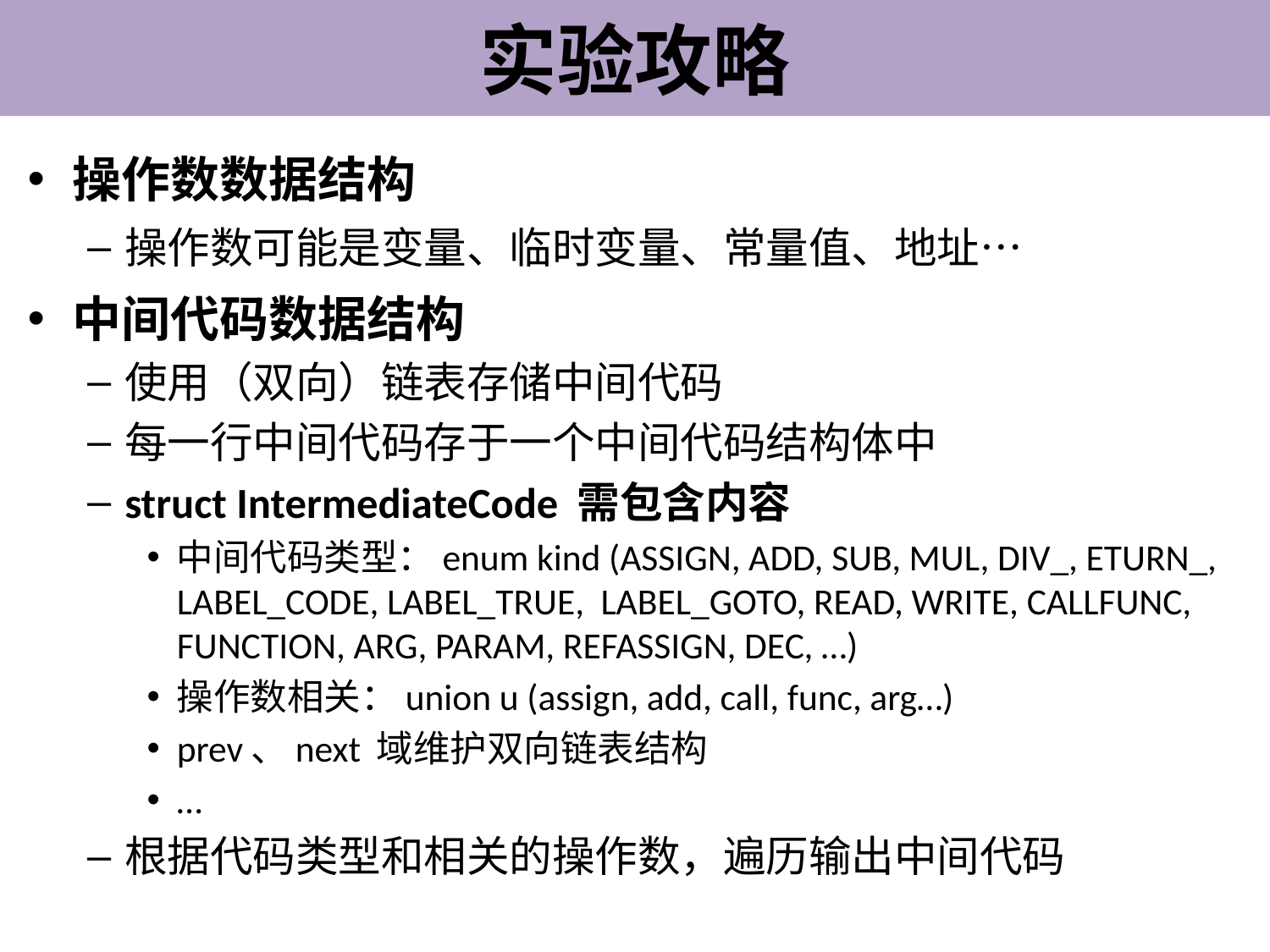

# 实验攻略
操作数数据结构
操作数可能是变量、临时变量、常量值、地址…
中间代码数据结构
使用（双向）链表存储中间代码
每一行中间代码存于一个中间代码结构体中
struct IntermediateCode 需包含内容
中间代码类型：enum kind (ASSIGN, ADD, SUB, MUL, DIV_, ETURN_, LABEL_CODE, LABEL_TRUE,  LABEL_GOTO, READ, WRITE, CALLFUNC, FUNCTION, ARG, PARAM, REFASSIGN, DEC, …)
操作数相关：union u (assign, add, call, func, arg…)
prev、next 域维护双向链表结构
…
根据代码类型和相关的操作数，遍历输出中间代码

7